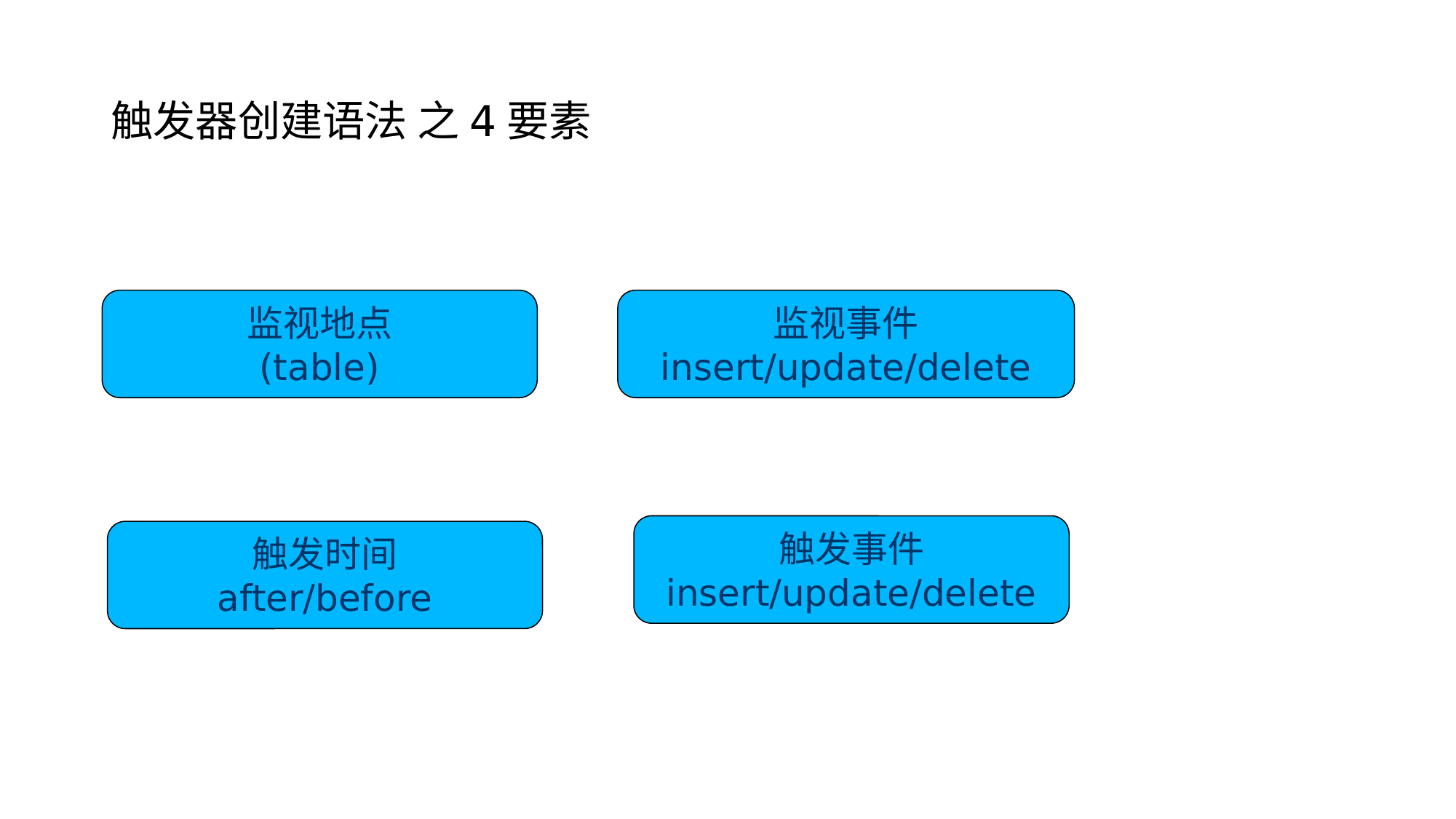

# 触发器创建语法 之4要素

监视地点
(table)
监视事件
insert/update/delete
触发事件
insert/update/delete
触发时间
after/before